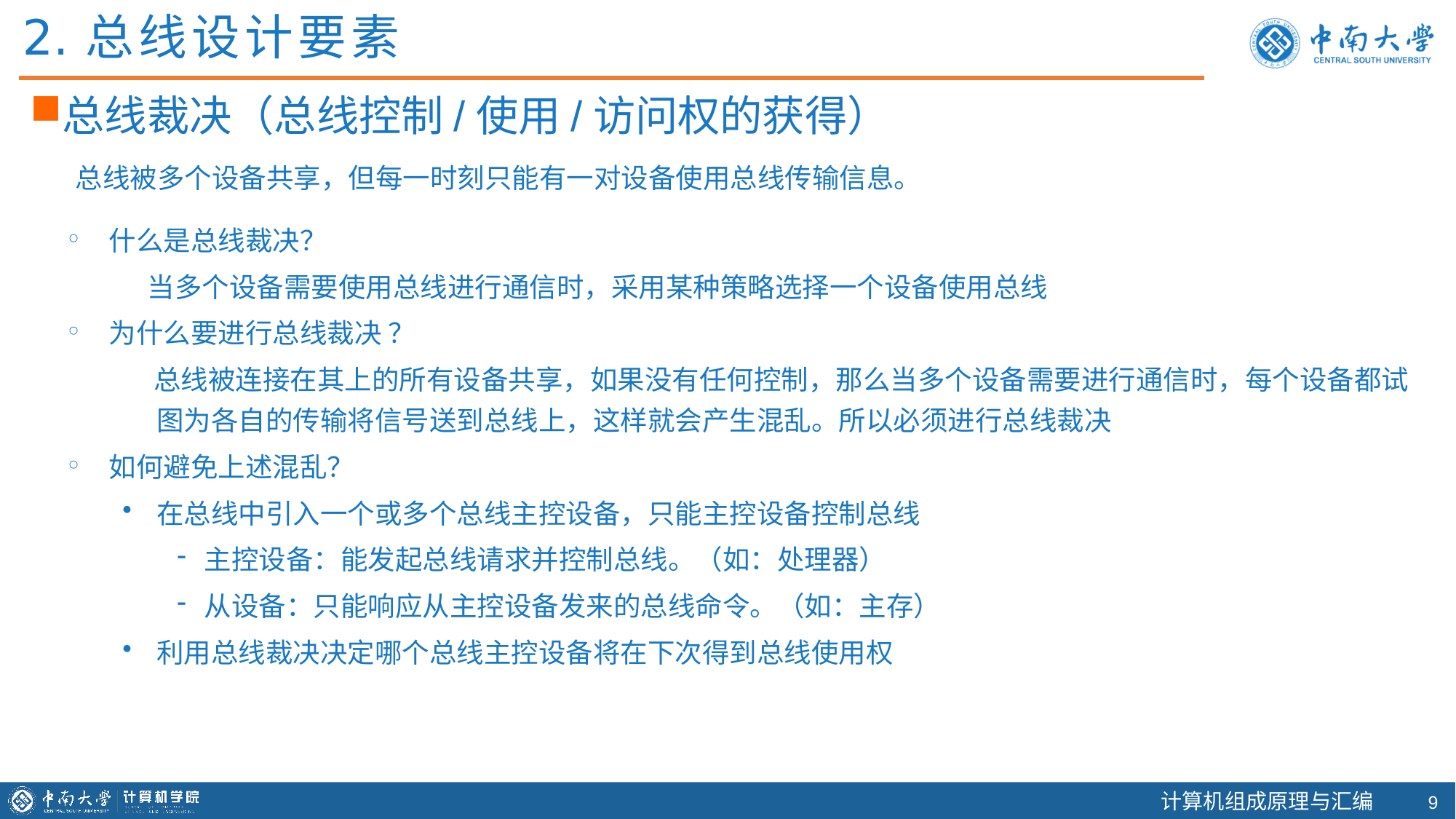

2.总线设计要素

总线裁决（总线控制/使用/访问权的获得）
总线被多个设备共享，但每一时刻只能有一对设备使用总线传输信息。
什么是总线裁决？
   当多个设备需要使用总线进行通信时，采用某种策略选择一个设备使用总线
为什么要进行总线裁决 ？
    总线被连接在其上的所有设备共享，如果没有任何控制，那么当多个设备需要进行通信时，每个设备都试图为各自的传输将信号送到总线上，这样就会产生混乱。所以必须进行总线裁决
如何避免上述混乱？
在总线中引入一个或多个总线主控设备，只能主控设备控制总线
主控设备：能发起总线请求并控制总线。（如：处理器）
从设备：只能响应从主控设备发来的总线命令。（如：主存）
利用总线裁决决定哪个总线主控设备将在下次得到总线使用权
9